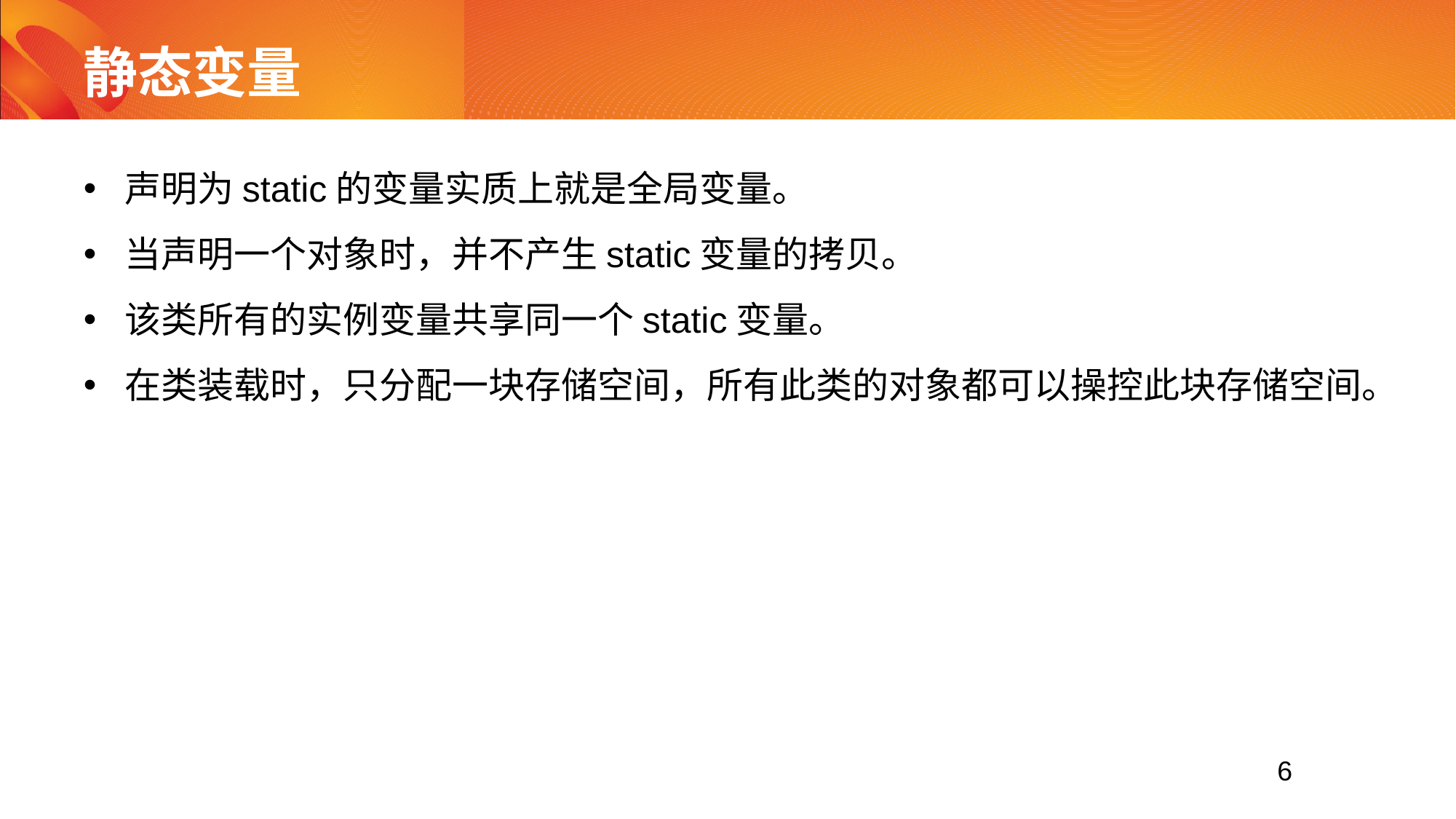

# 静态变量
声明为static的变量实质上就是全局变量。
当声明一个对象时，并不产生static变量的拷贝。
该类所有的实例变量共享同一个static变量。
在类装载时，只分配一块存储空间，所有此类的对象都可以操控此块存储空间。